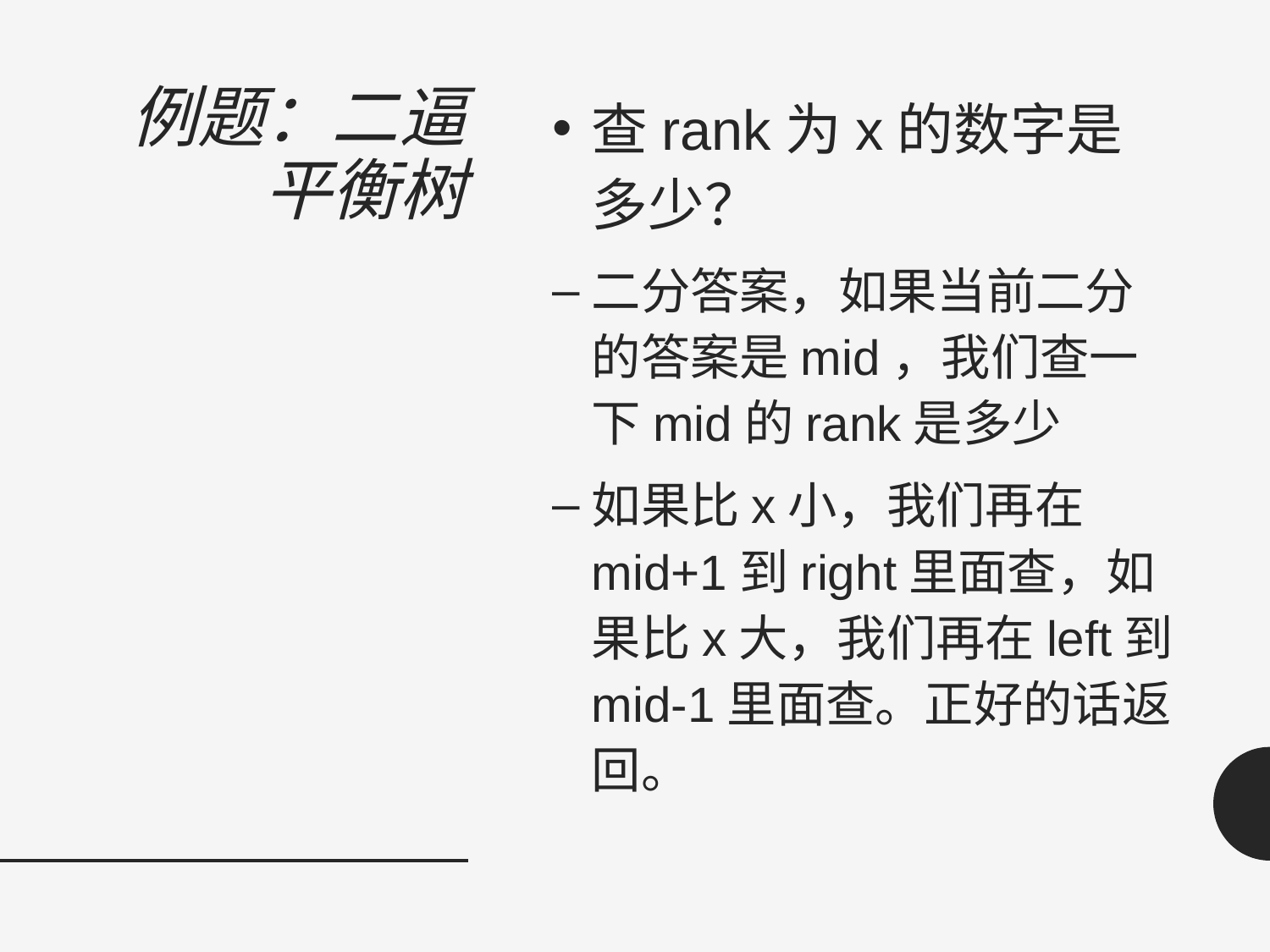

# 例题：二逼平衡树
查rank为x的数字是多少？
二分答案，如果当前二分的答案是mid，我们查一下mid的rank是多少
如果比x小，我们再在mid+1到right里面查，如果比x大，我们再在left到mid-1里面查。正好的话返回。